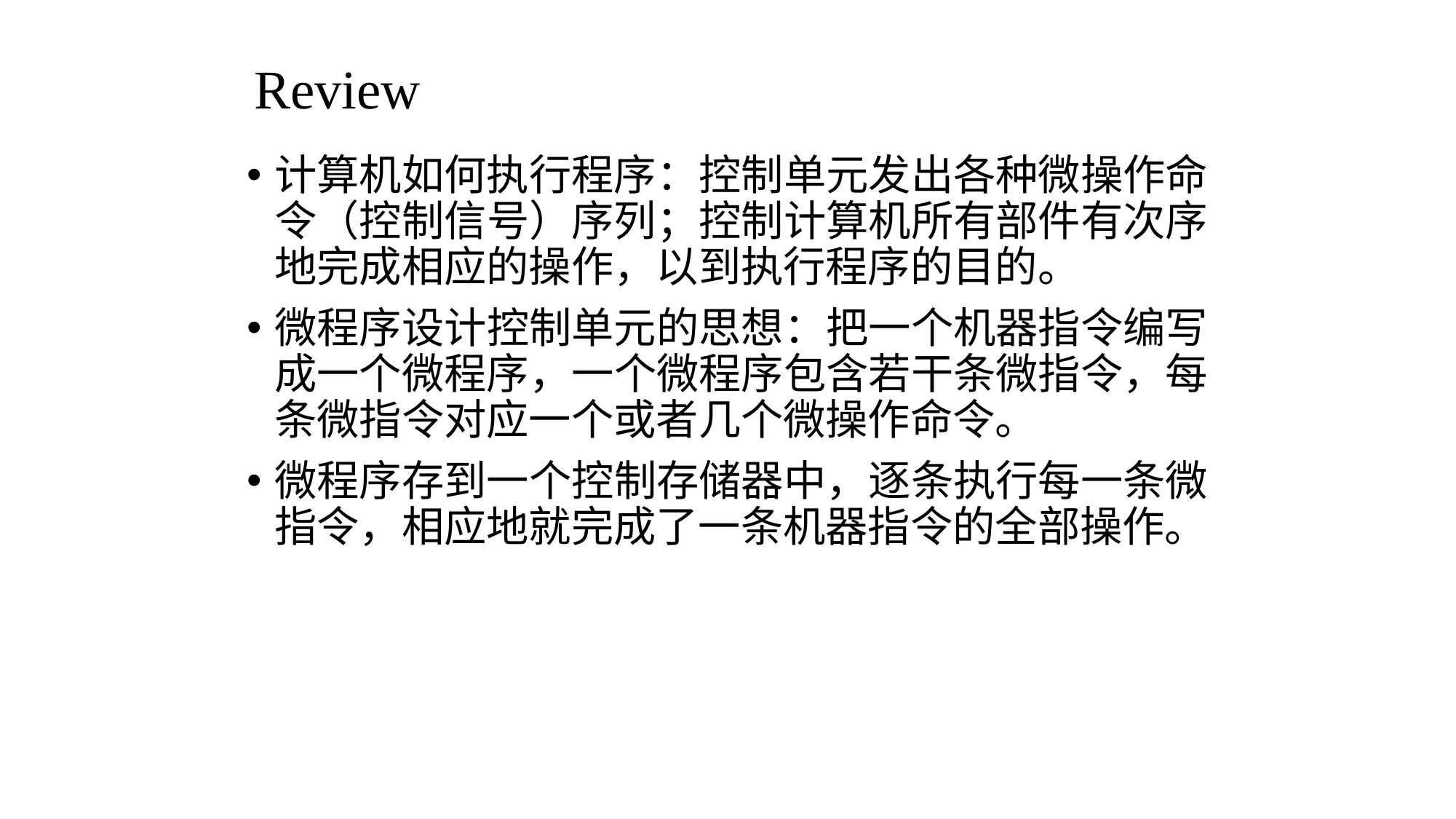

# Review
计算机如何执行程序：控制单元发出各种微操作命令（控制信号）序列；控制计算机所有部件有次序地完成相应的操作，以到执行程序的目的。
微程序设计控制单元的思想：把一个机器指令编写成一个微程序，一个微程序包含若干条微指令，每条微指令对应一个或者几个微操作命令。
微程序存到一个控制存储器中，逐条执行每一条微指令，相应地就完成了一条机器指令的全部操作。